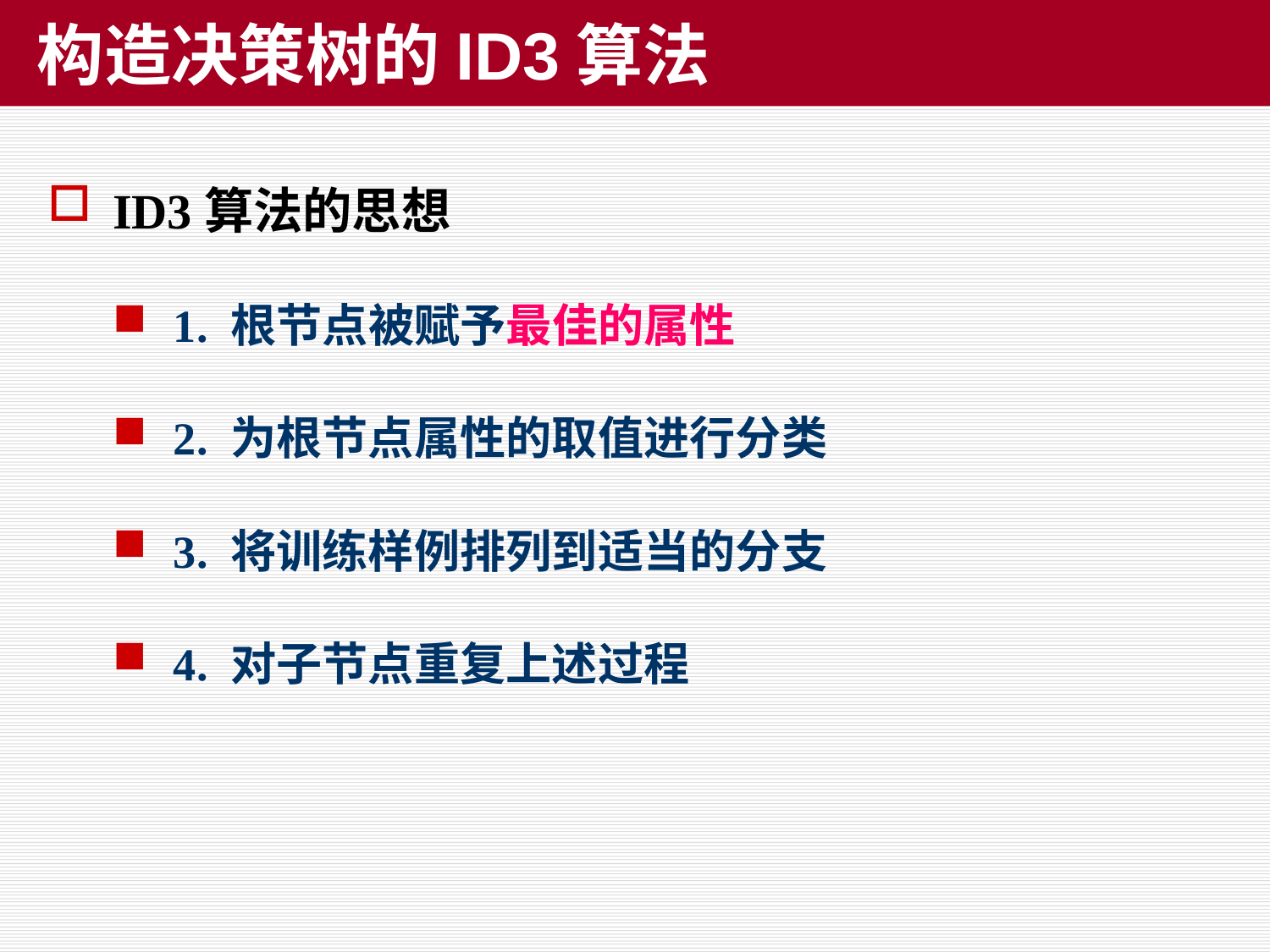

# 构造决策树的ID3算法
ID3算法的思想
1. 根节点被赋予最佳的属性
2. 为根节点属性的取值进行分类
3. 将训练样例排列到适当的分支
4. 对子节点重复上述过程